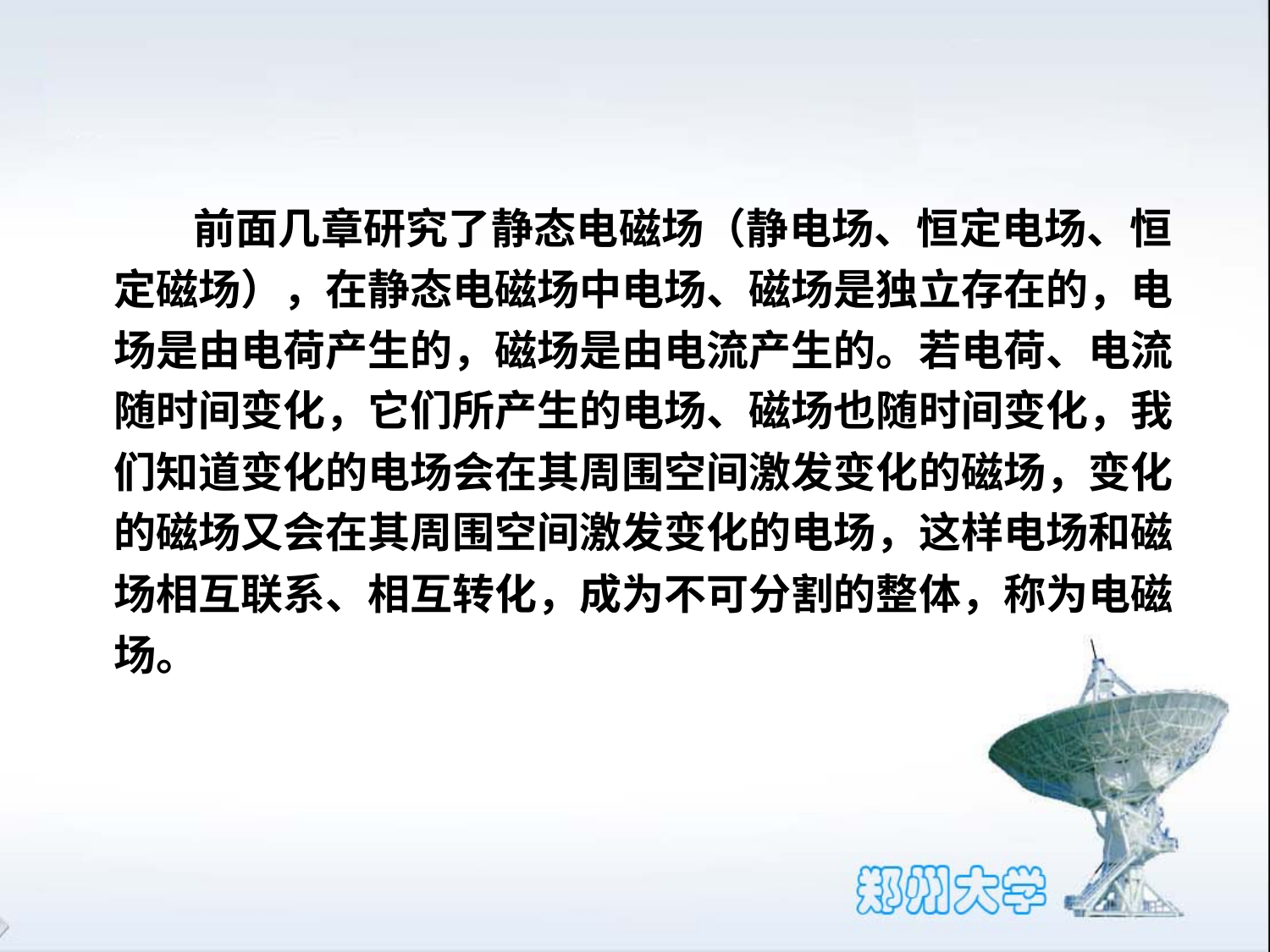

前面几章研究了静态电磁场（静电场、恒定电场、恒定磁场），在静态电磁场中电场、磁场是独立存在的，电场是由电荷产生的，磁场是由电流产生的。若电荷、电流随时间变化，它们所产生的电场、磁场也随时间变化，我们知道变化的电场会在其周围空间激发变化的磁场，变化的磁场又会在其周围空间激发变化的电场，这样电场和磁场相互联系、相互转化，成为不可分割的整体，称为电磁场。